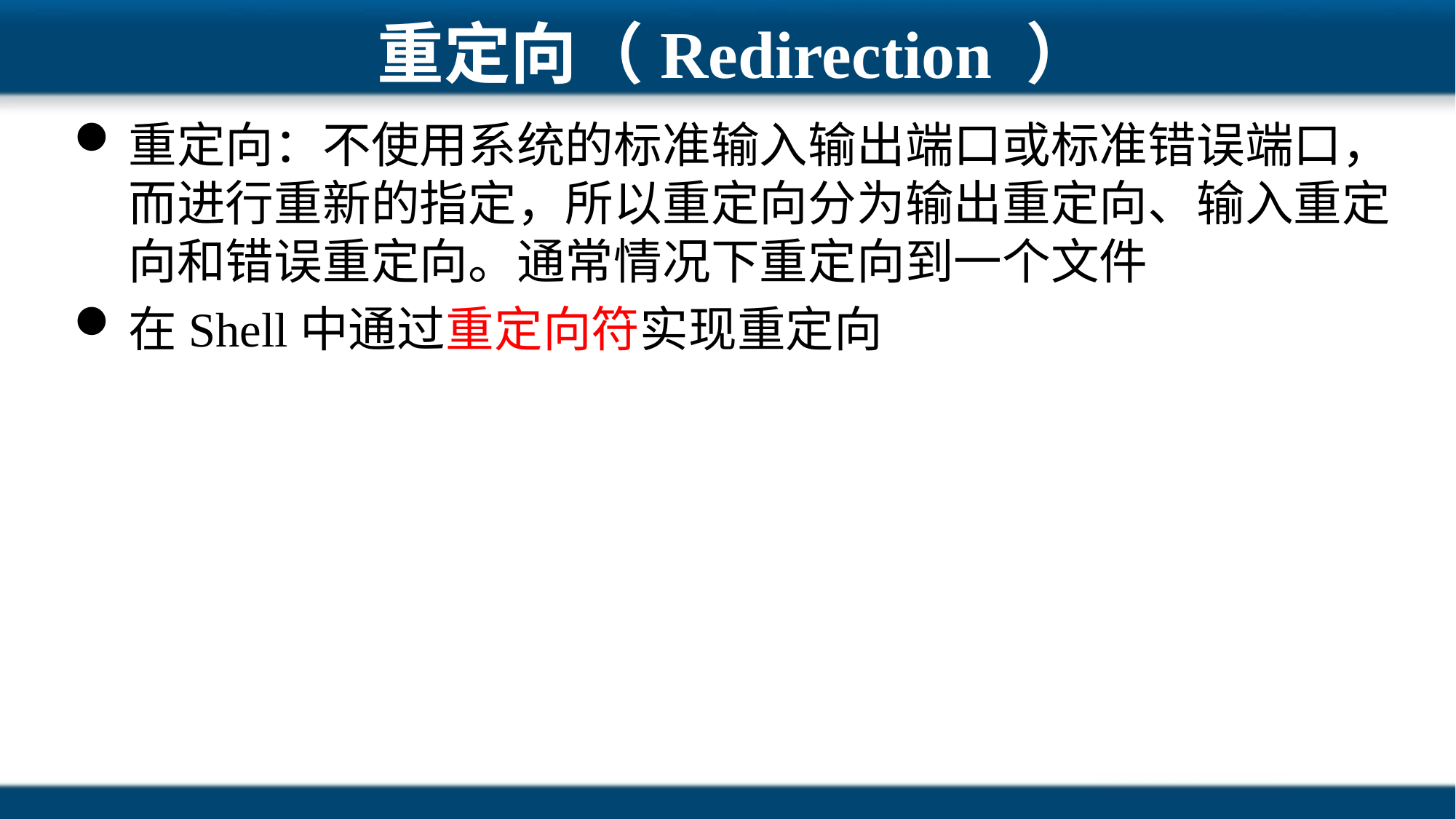

# 重定向（Redirection ）
重定向：不使用系统的标准输入输出端口或标准错误端口，而进行重新的指定，所以重定向分为输出重定向、输入重定向和错误重定向。通常情况下重定向到一个文件
在Shell中通过重定向符实现重定向